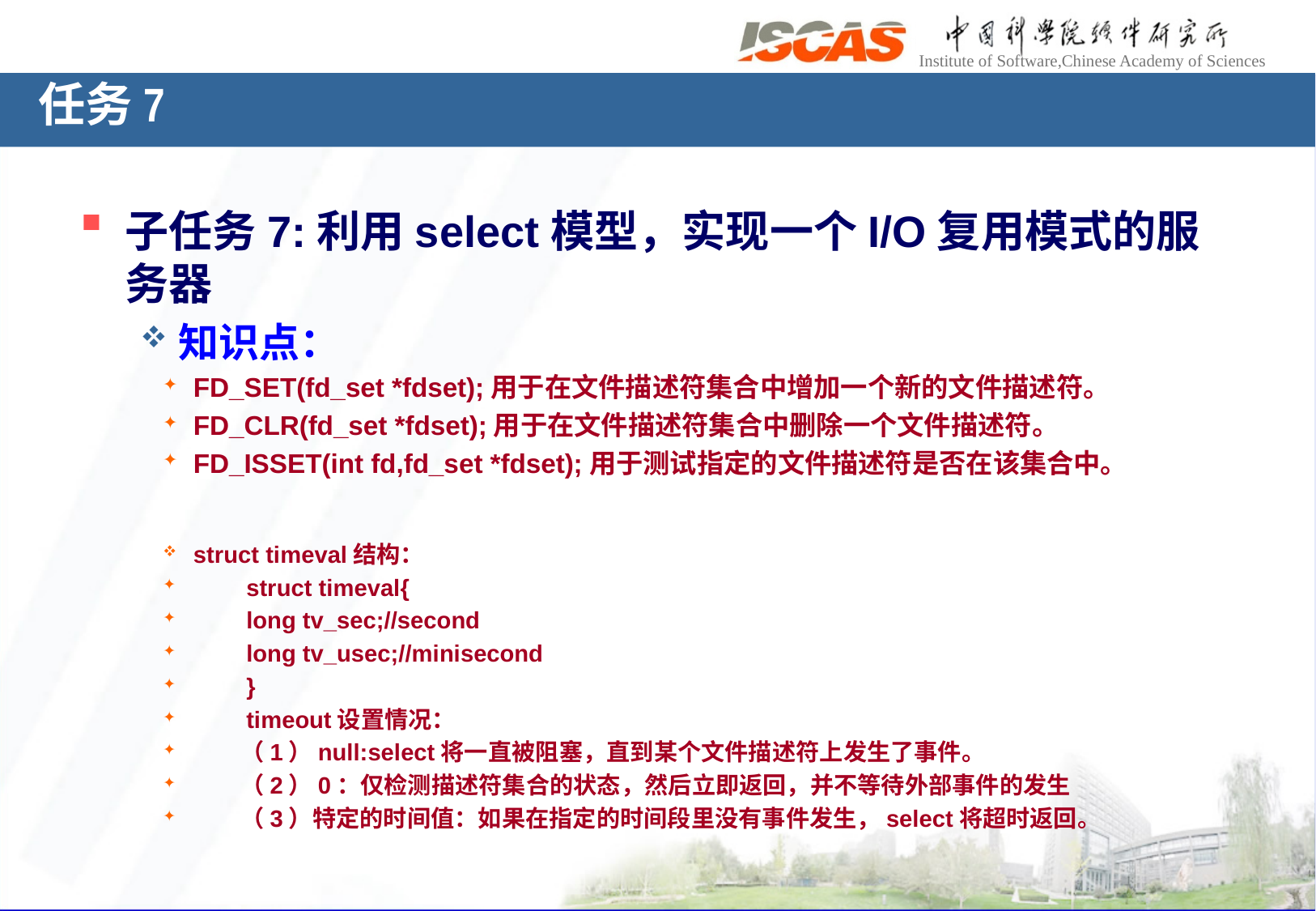

任务7
子任务7:利用select模型，实现一个I/O复用模式的服务器
知识点：
FD_SET(fd_set *fdset);用于在文件描述符集合中增加一个新的文件描述符。
FD_CLR(fd_set *fdset);用于在文件描述符集合中删除一个文件描述符。
FD_ISSET(int fd,fd_set *fdset);用于测试指定的文件描述符是否在该集合中。

struct timeval结构：
　　struct timeval{
　　long tv_sec;//second
　　long tv_usec;//minisecond
　　}
　　timeout设置情况：
　　（1）null:select将一直被阻塞，直到某个文件描述符上发生了事件。
　　（2）0：仅检测描述符集合的状态，然后立即返回，并不等待外部事件的发生
　　（3）特定的时间值：如果在指定的时间段里没有事件发生，select将超时返回。